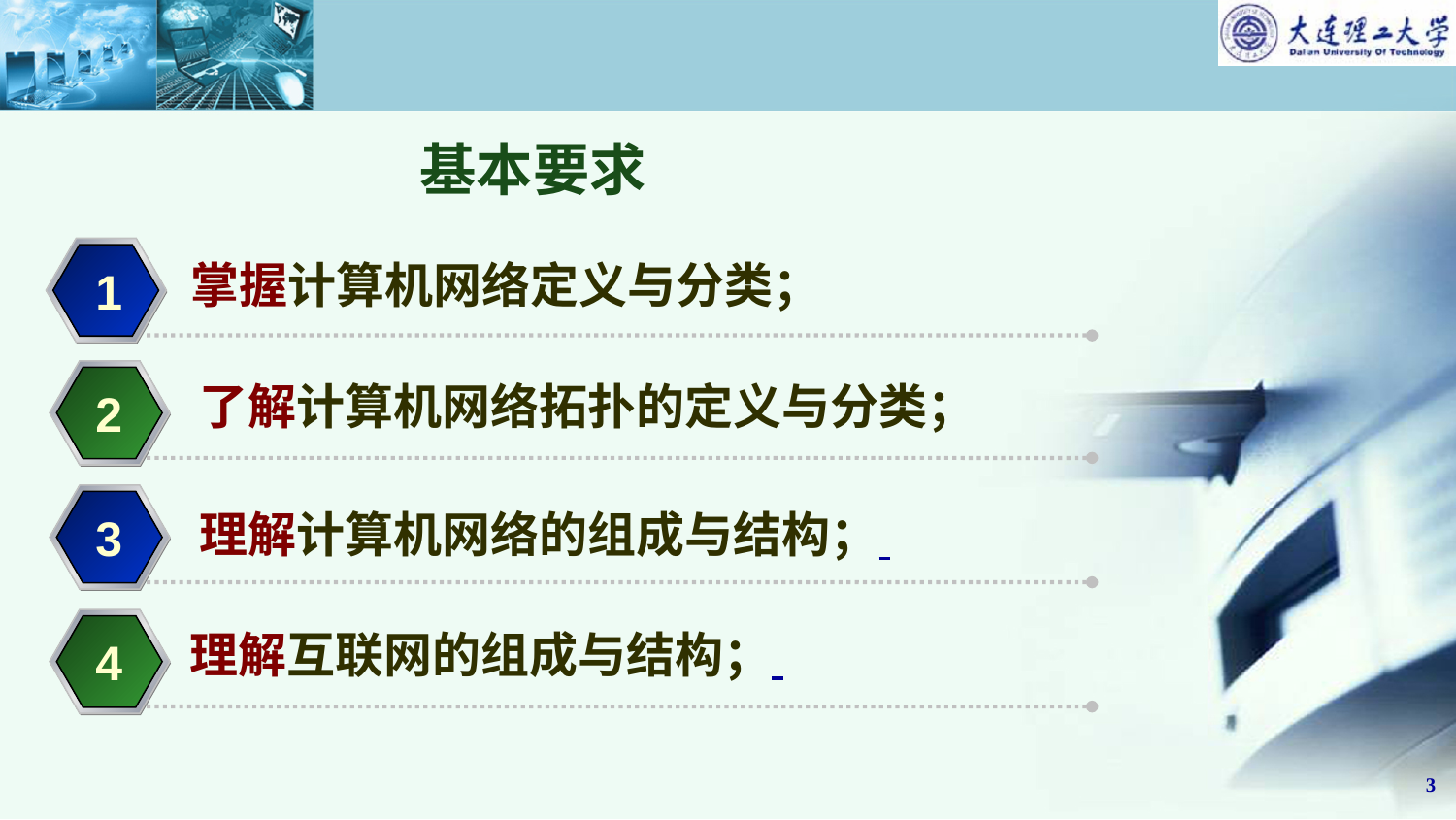

基本要求

 掌握计算机网络定义与分类；
1

 了解计算机网络拓扑的定义与分类；
2

 理解计算机网络的组成与结构；
3

理解互联网的组成与结构；
4

3